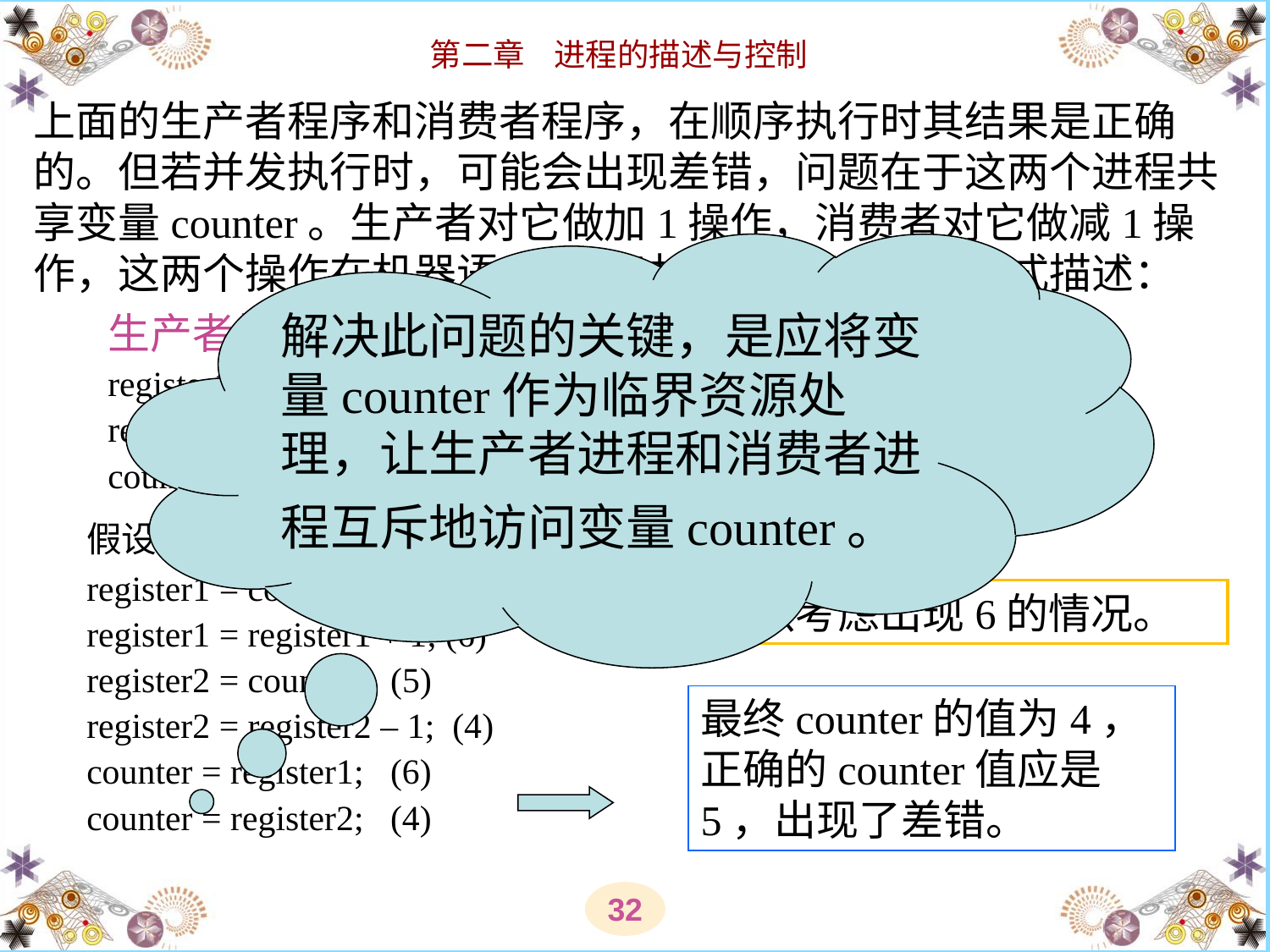

上面的生产者程序和消费者程序，在顺序执行时其结果是正确的。但若并发执行时，可能会出现差错，问题在于这两个进程共享变量counter。生产者对它做加1操作，消费者对它做减1操作，这两个操作在机器语言实现时，常可用下面的形式描述：
解决此问题的关键，是应将变量counter作为临界资源处理，让生产者进程和消费者进程互斥地访问变量counter。
生产者执行的操作：
register1 = counter ；
register1 = register1 + 1 ；
counter = register1；
消费者执行的操作：
register2 = counter ；
register2 = register2 - 1 ；
counter = register2；
假设counter当前的值为5，按下述顺序执行：
register1 = counter;    (5)
register1 = register1 + 1; (6)
register2 = counter;   (5)
register2 = register2 – 1;  (4)
counter = register1;   (6)
counter = register2;   (4)
大家可以考虑出现6的情况。
最终counter的值为4，正确的counter值应是5，出现了差错。